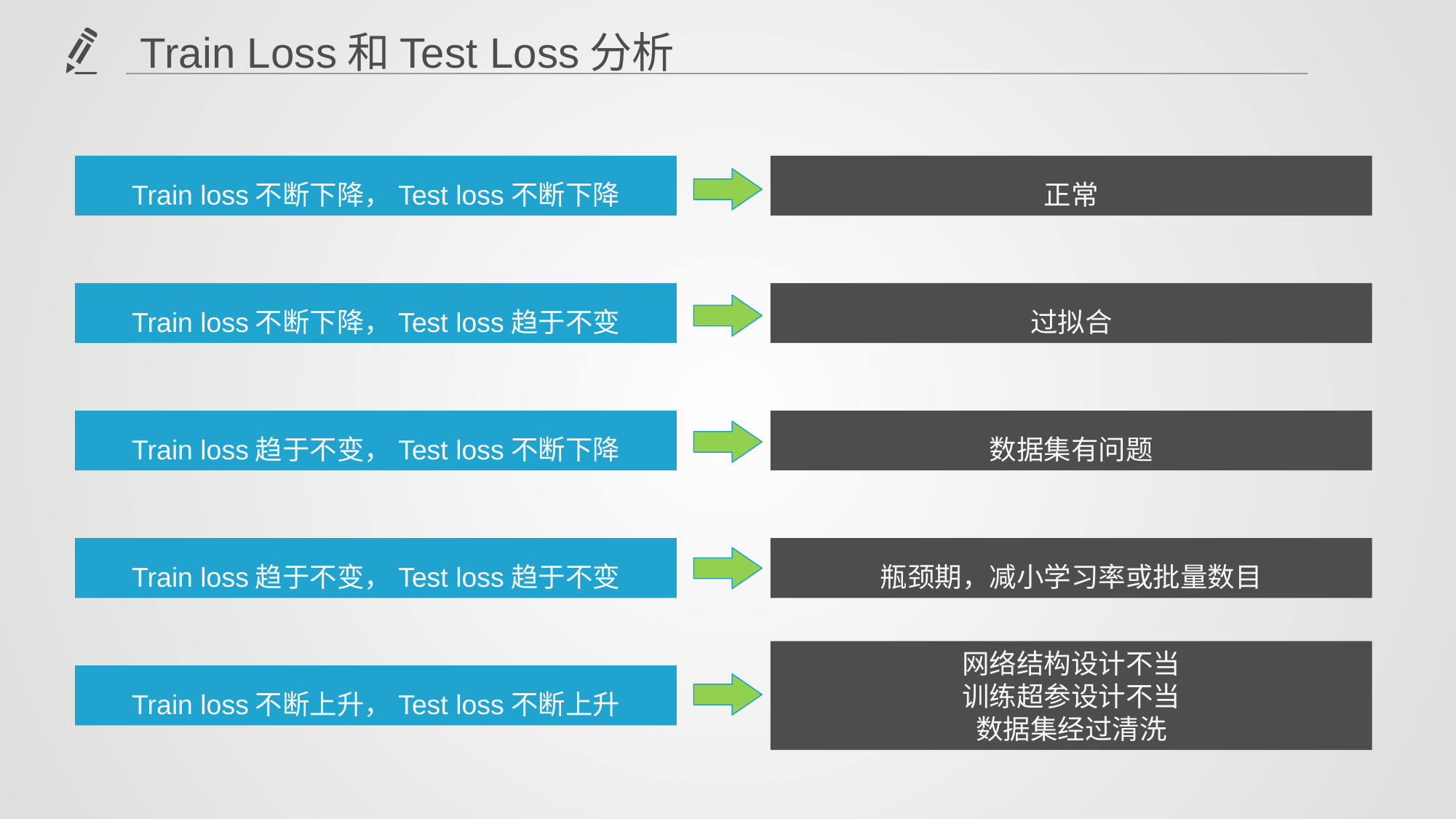

Train Loss和Test Loss分析

Train loss不断下降，Test loss不断下降
正常

Train loss不断下降，Test loss趋于不变
过拟合

Train loss趋于不变，Test loss不断下降
数据集有问题

Train loss趋于不变，Test loss趋于不变
瓶颈期，减小学习率或批量数目

Train loss不断上升，Test loss不断上升
网络结构设计不当
训练超参设计不当
数据集经过清洗